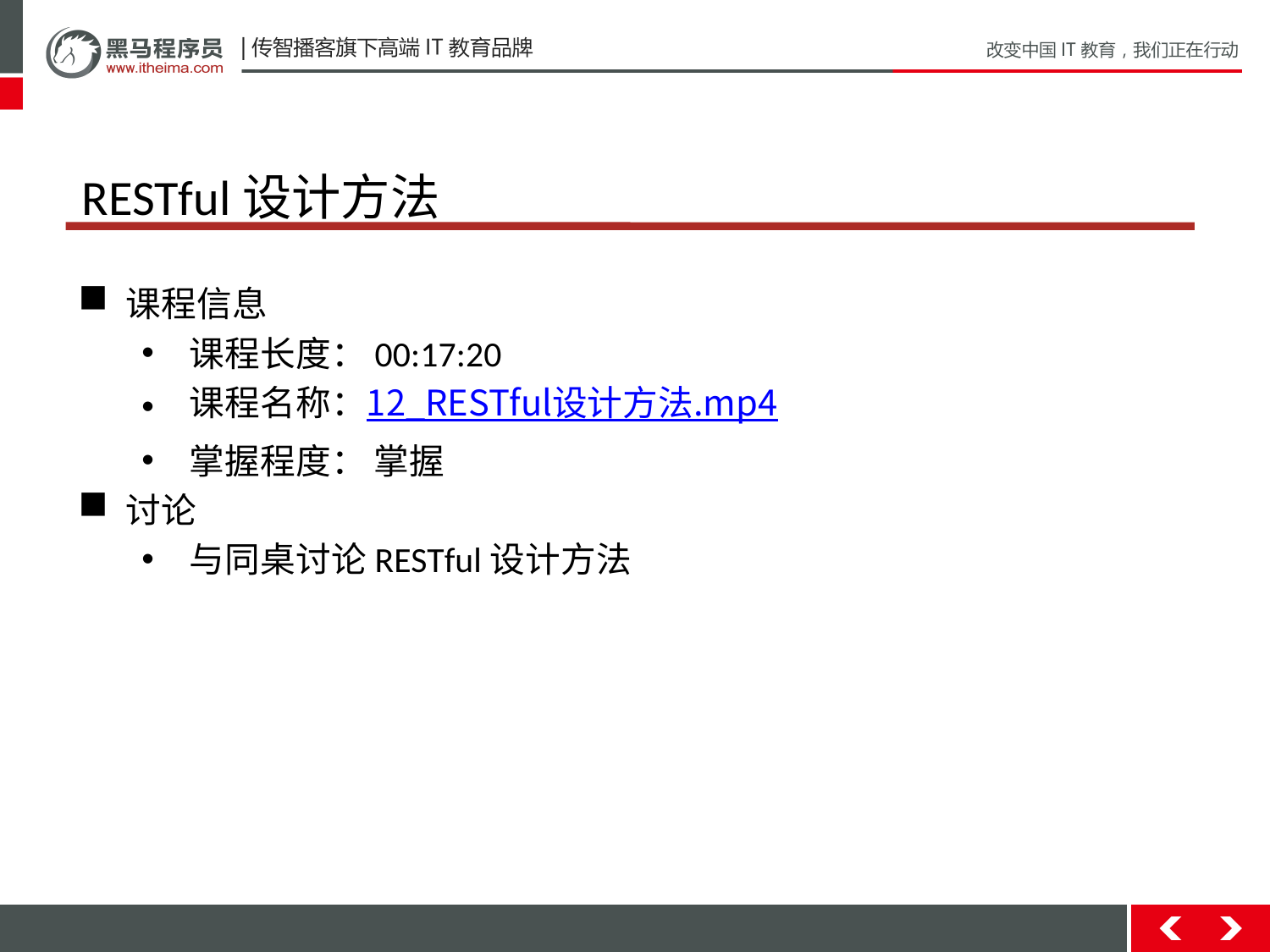

# RESTful设计方法

课程信息
课程长度：00:17:20
课程名称：12_RESTful设计方法.mp4
掌握程度： 掌握
讨论
与同桌讨论RESTful设计方法